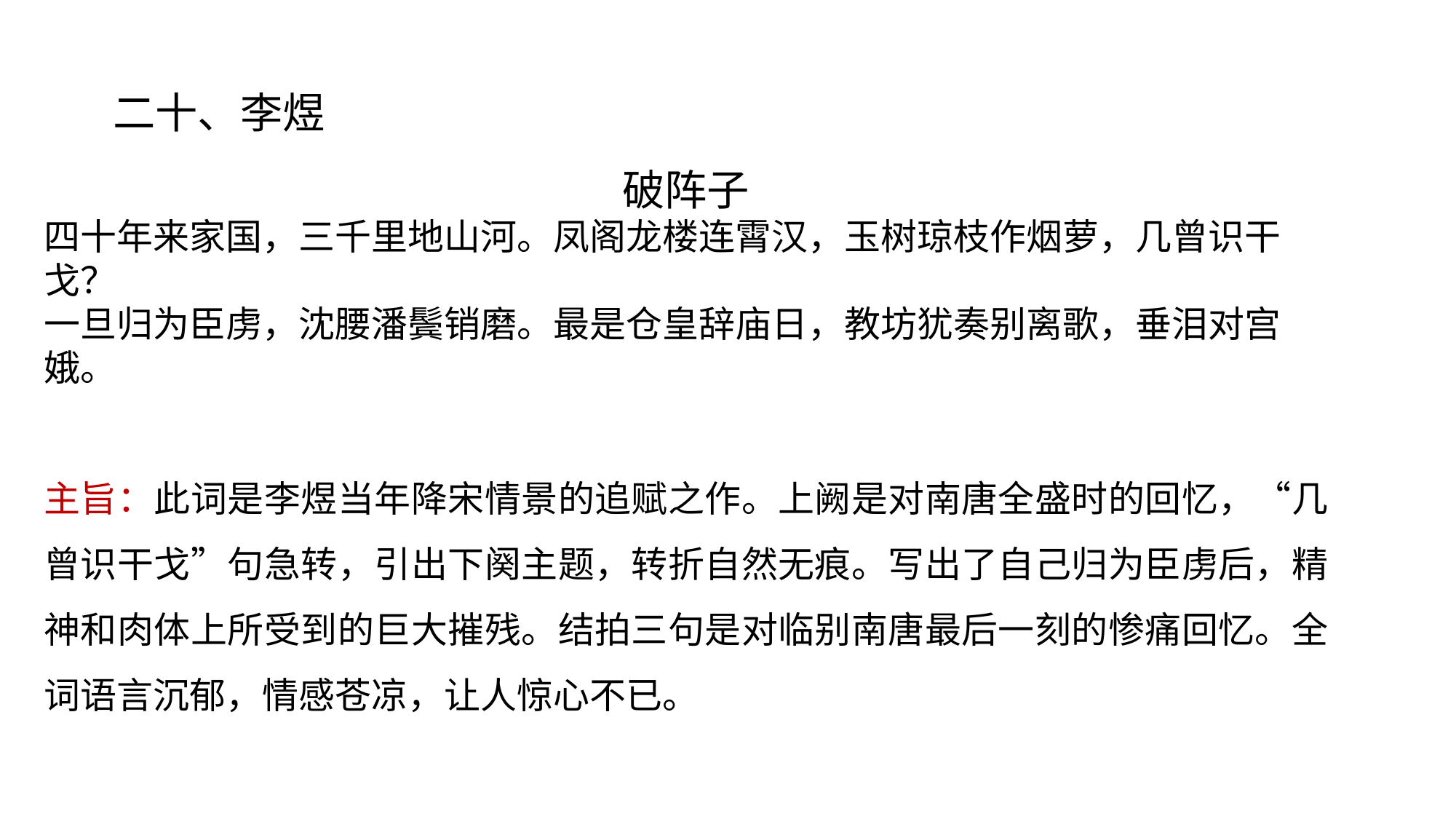

二十、李煜
破阵子
四十年来家国，三千里地山河。凤阁龙楼连霄汉，玉树琼枝作烟萝，几曾识干戈？
一旦归为臣虏，沈腰潘鬓销磨。最是仓皇辞庙日，教坊犹奏别离歌，垂泪对宫娥。

主旨：此词是李煜当年降宋情景的追赋之作。上阙是对南唐全盛时的回忆，“几曾识干戈”句急转，引出下阕主题，转折自然无痕。写出了自己归为臣虏后，精神和肉体上所受到的巨大摧残。结拍三句是对临别南唐最后一刻的惨痛回忆。全词语言沉郁，情感苍凉，让人惊心不已。